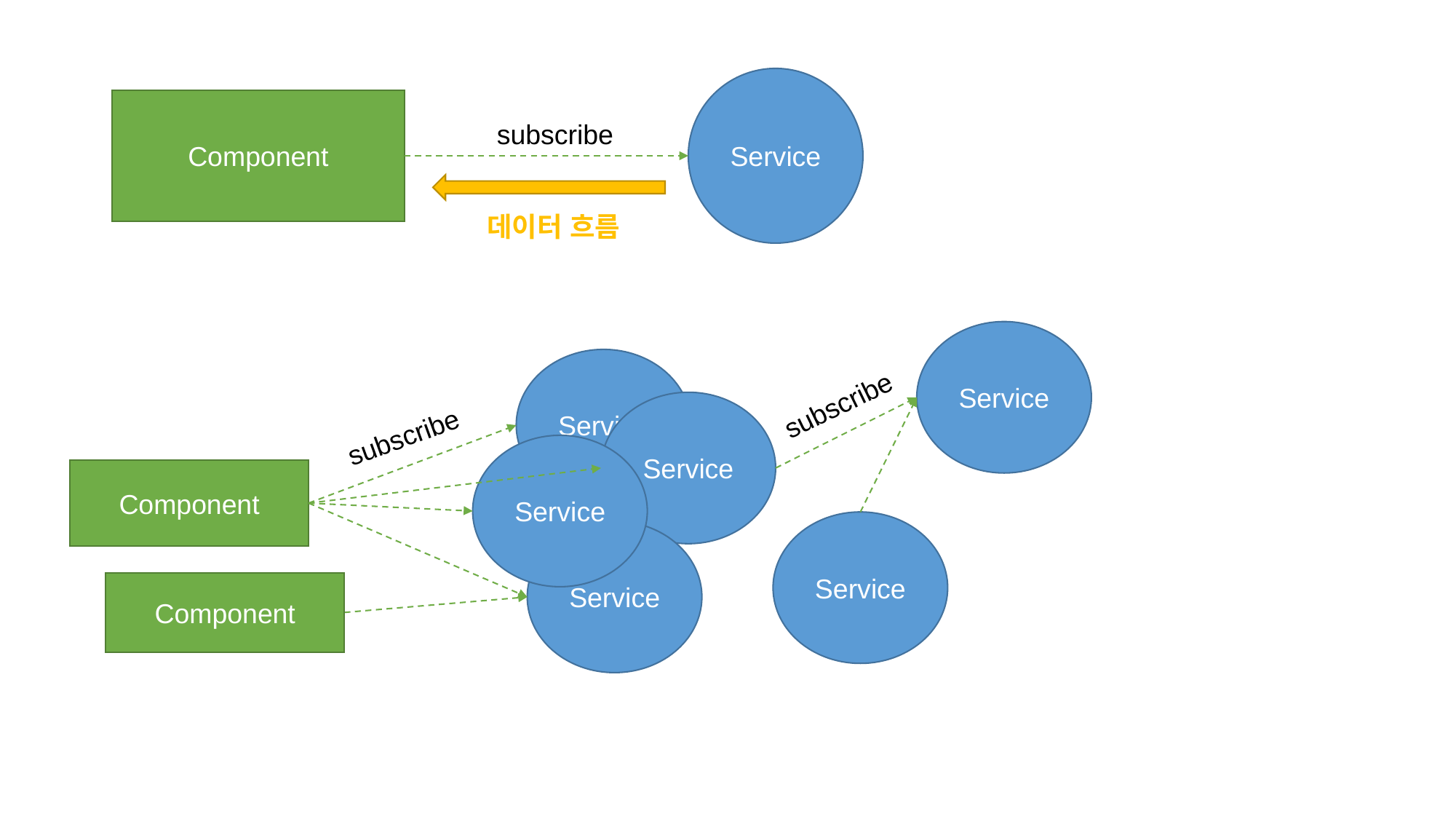

Service
Component
subscribe

데이터 흐름
Service
Service
subscribe
Service
subscribe
Service
Component
Service
Service
Component